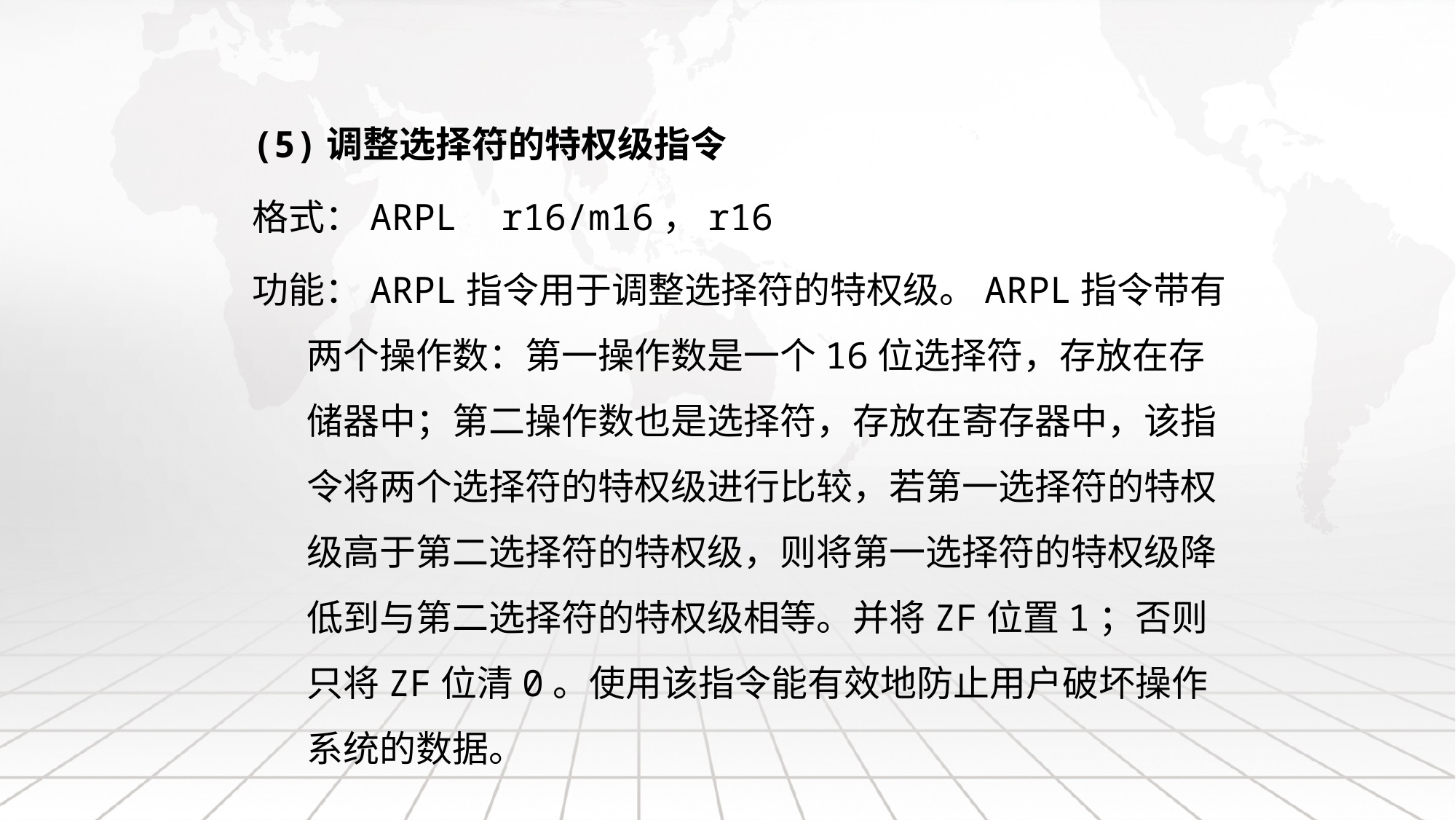

(5)调整选择符的特权级指令
格式：ARPL  r16/m16，r16
功能：ARPL指令用于调整选择符的特权级。ARPL指令带有两个操作数：第一操作数是一个16位选择符，存放在存储器中；第二操作数也是选择符，存放在寄存器中，该指令将两个选择符的特权级进行比较，若第一选择符的特权级高于第二选择符的特权级，则将第一选择符的特权级降低到与第二选择符的特权级相等。并将ZF位置1；否则只将ZF位清0。使用该指令能有效地防止用户破坏操作系统的数据。